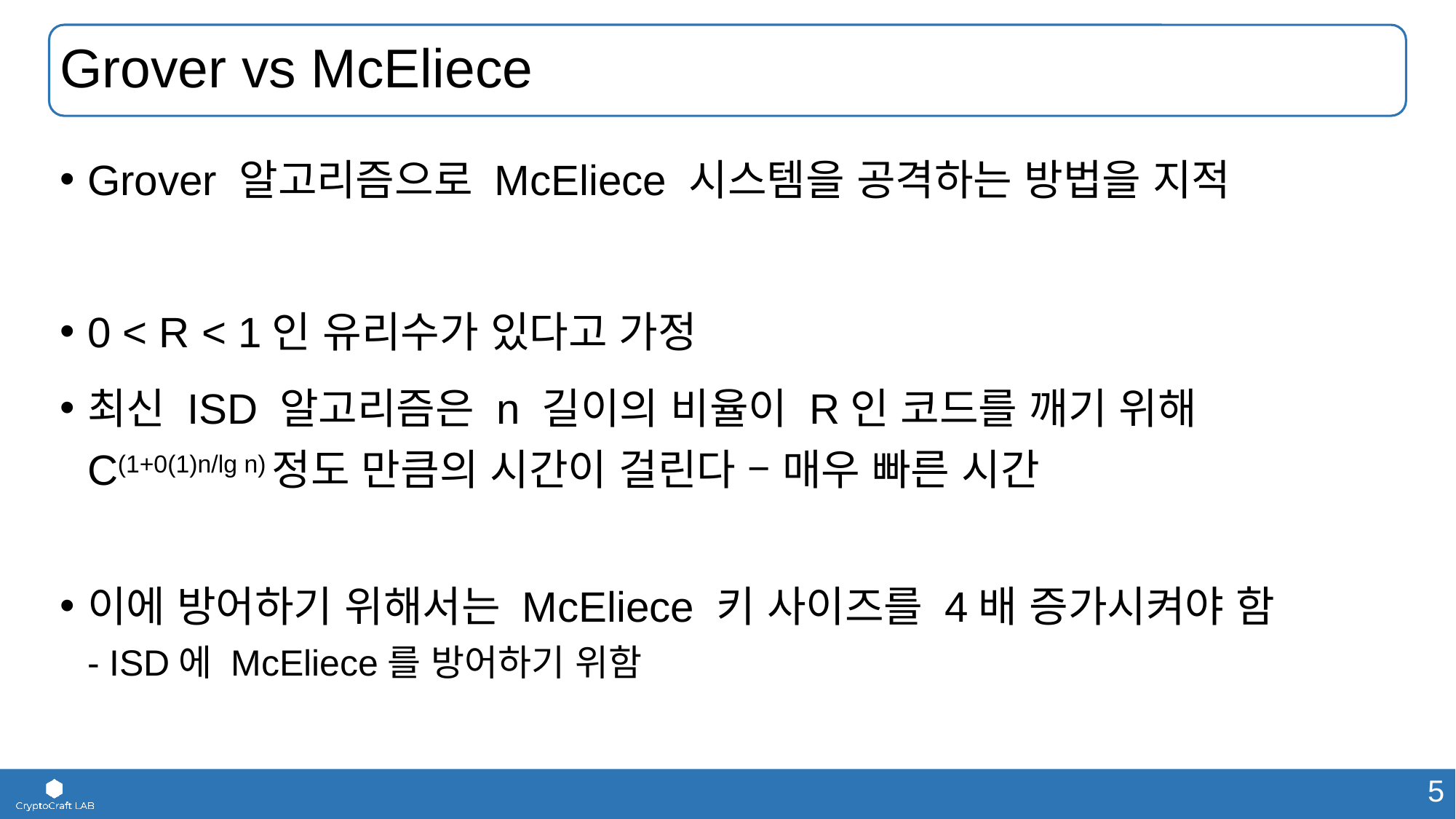

# Grover vs McEliece
Grover 알고리즘으로 McEliece 시스템을 공격하는 방법을 지적

0 < R < 1인 유리수가 있다고 가정
최신 ISD 알고리즘은 n 길이의 비율이 R인 코드를 깨기 위해
C(1+0(1)n/lg n)정도 만큼의 시간이 걸린다 – 매우 빠른 시간
이에 방어하기 위해서는 McEliece 키 사이즈를 4배 증가시켜야 함
- ISD에 McEliece를 방어하기 위함